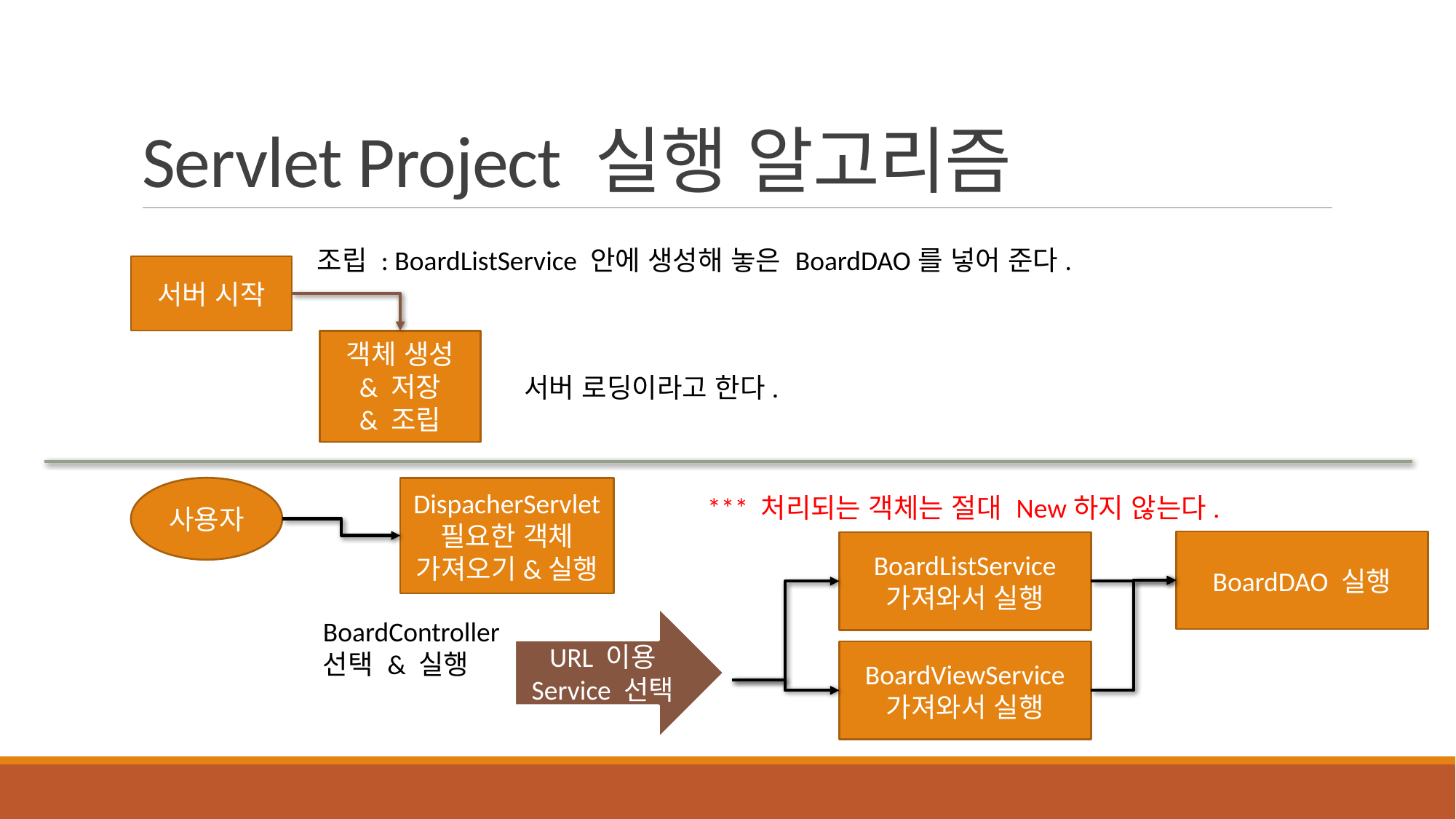

# Servlet Project 실행 알고리즘
조립 : BoardListService 안에 생성해 놓은 BoardDAO를 넣어 준다.
서버 시작
객체 생성
& 저장
& 조립
서버 로딩이라고 한다.
사용자
DispacherServlet
필요한 객체
가져오기&실행
*** 처리되는 객체는 절대 New하지 않는다.
BoardDAO 실행
BoardListService
가져와서 실행
URL 이용
Service 선택
BoardController
선택 & 실행
BoardViewService
가져와서 실행